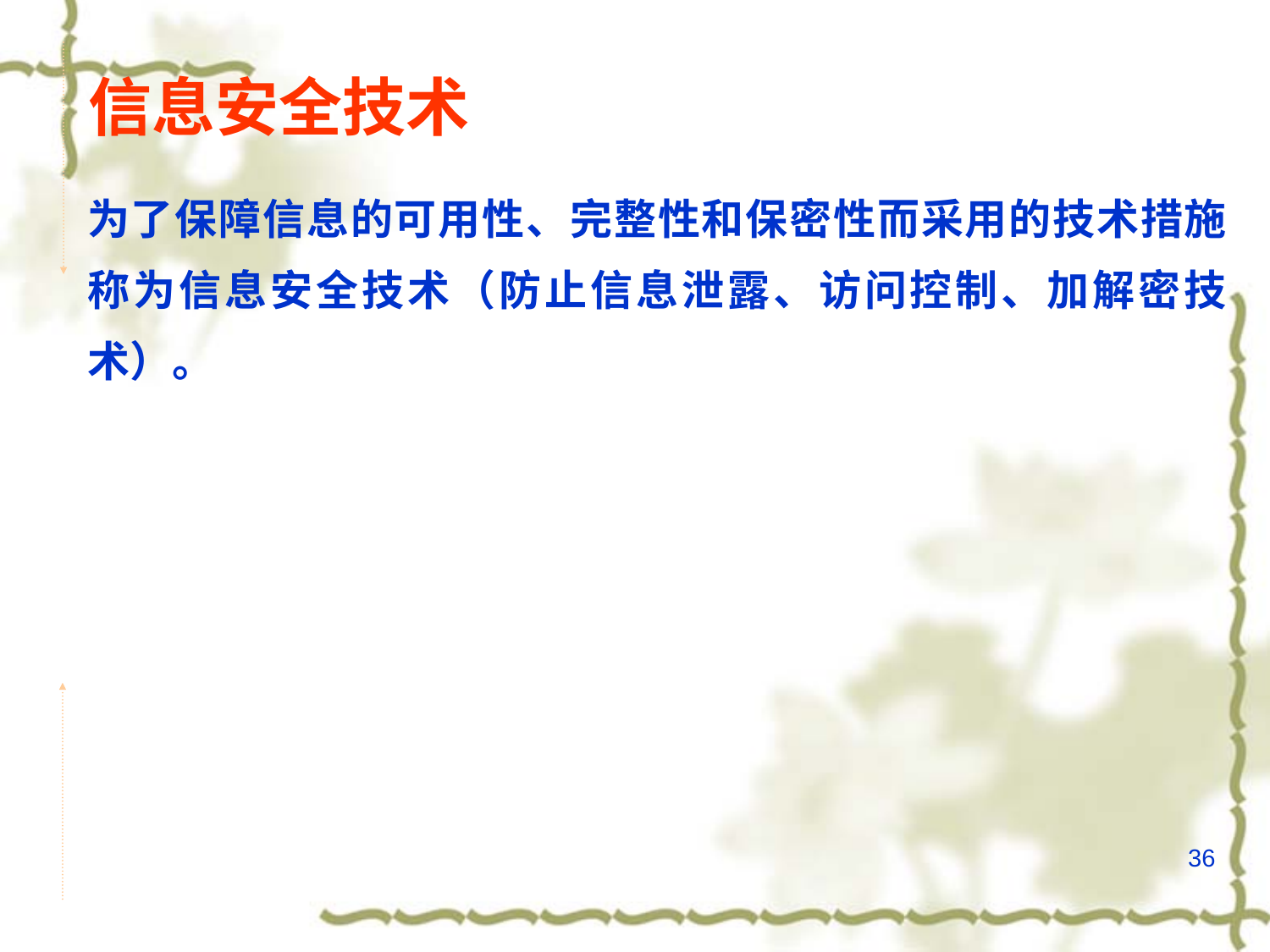

信息安全技术
为了保障信息的可用性、完整性和保密性而采用的技术措施称为信息安全技术（防止信息泄露、访问控制、加解密技术）。
36